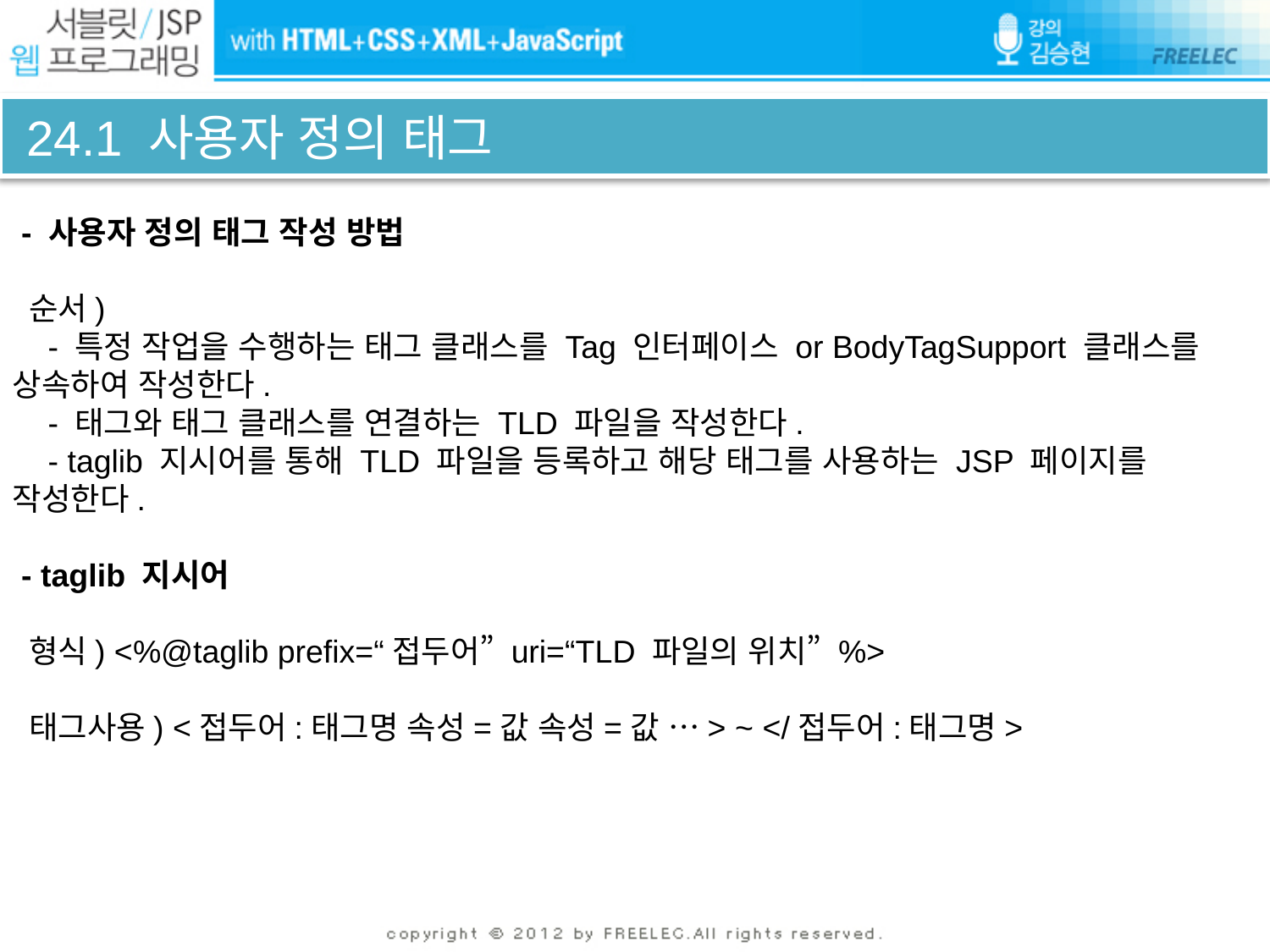

# 24.1 사용자 정의 태그
 - 사용자 정의 태그 작성 방법

 순서)
    - 특정 작업을 수행하는 태그 클래스를 Tag 인터페이스 or BodyTagSupport 클래스를 상속하여 작성한다.
    - 태그와 태그 클래스를 연결하는 TLD 파일을 작성한다.
    - taglib 지시어를 통해 TLD 파일을 등록하고 해당 태그를 사용하는 JSP 페이지를 작성한다.

 - taglib 지시어

 형식) <%@taglib prefix=“접두어” uri=“TLD 파일의 위치” %>

 태그사용) <접두어:태그명 속성=값 속성=값 …> ~ </접두어:태그명>